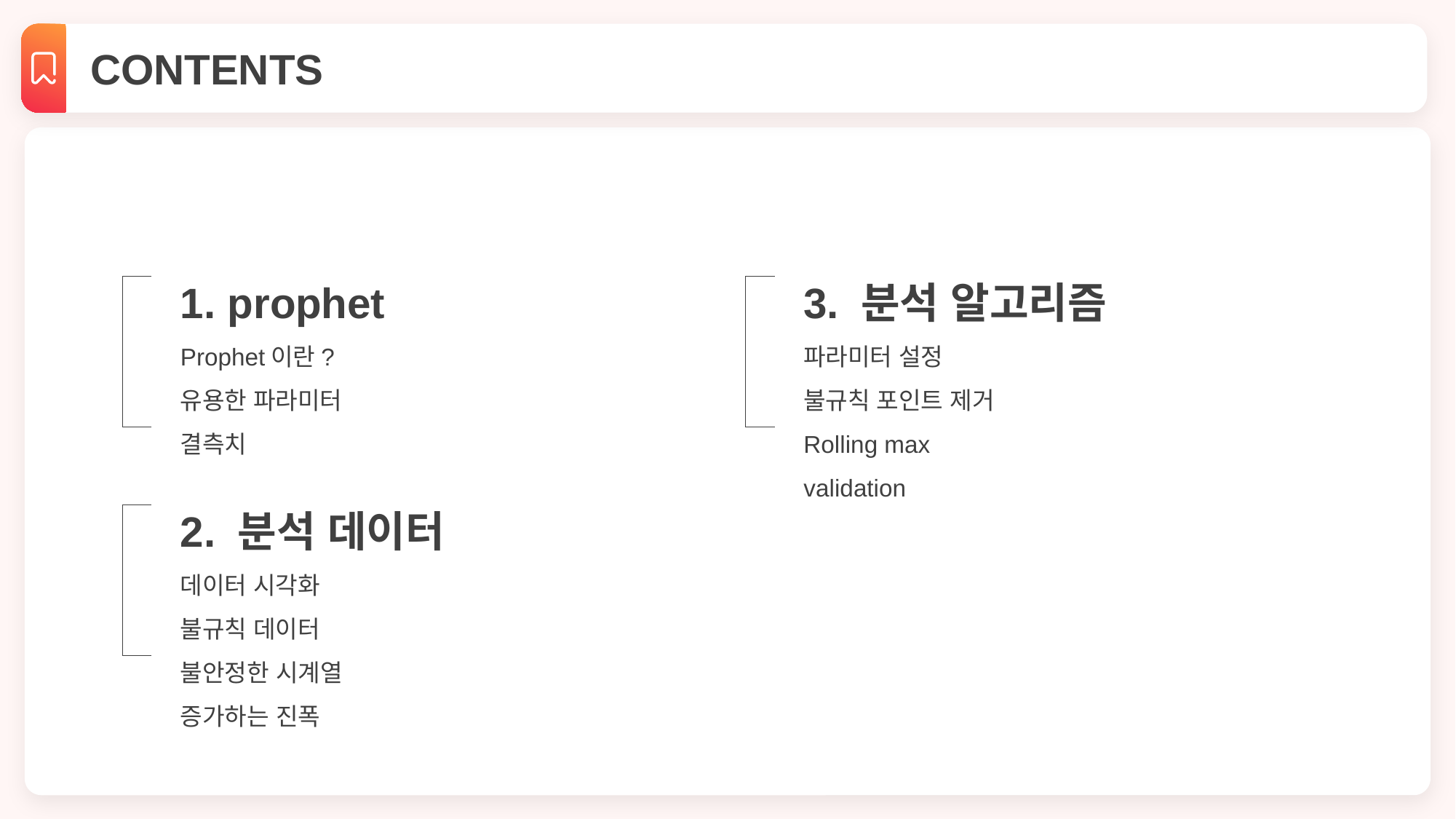

CONTENTS

1. prophet
Prophet이란?
유용한 파라미터
결측치
3. 분석 알고리즘
파라미터 설정
불규칙 포인트 제거
Rolling max
validation

2. 분석 데이터
데이터 시각화
불규칙 데이터
불안정한 시계열
증가하는 진폭